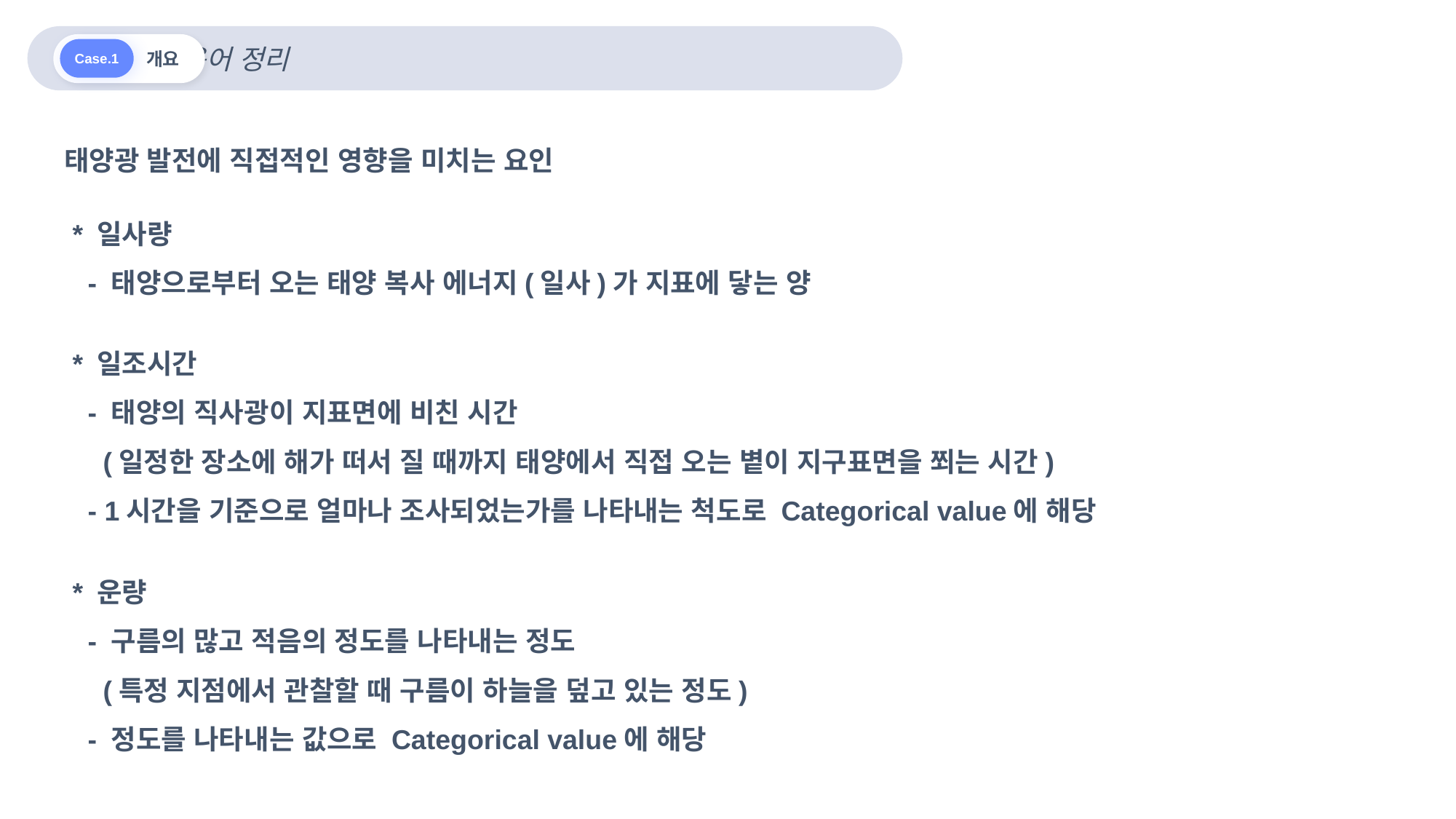

용어 정리
개요
Case.1

태양광 발전에 직접적인 영향을 미치는 요인
* 일사량
  - 태양으로부터 오는 태양 복사 에너지(일사)가 지표에 닿는 양
* 일조시간
  - 태양의 직사광이 지표면에 비친 시간
    (일정한 장소에 해가 떠서 질 때까지 태양에서 직접 오는 볕이 지구표면을 쬐는 시간)
  - 1시간을 기준으로 얼마나 조사되었는가를 나타내는 척도로 Categorical value에 해당
* 운량
  - 구름의 많고 적음의 정도를 나타내는 정도
    (특정 지점에서 관찰할 때 구름이 하늘을 덮고 있는 정도)
  - 정도를 나타내는 값으로 Categorical value에 해당